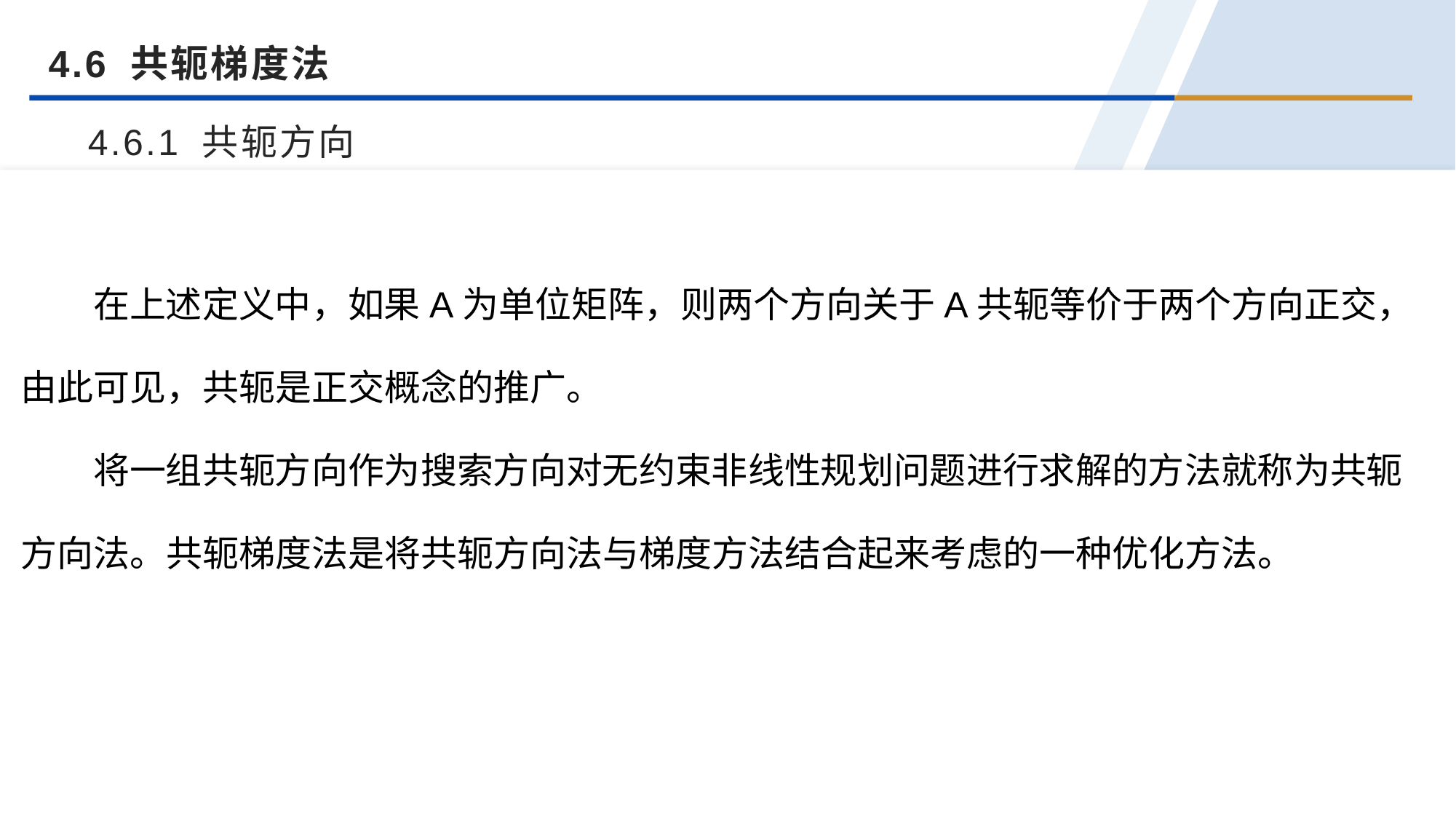

4.6 共轭梯度法
4.6.1 共轭方向

在上述定义中，如果A为单位矩阵，则两个方向关于A共轭等价于两个方向正交，由此可见，共轭是正交概念的推广。
将一组共轭方向作为搜索方向对无约束非线性规划问题进行求解的方法就称为共轭方向法。共轭梯度法是将共轭方向法与梯度方法结合起来考虑的一种优化方法。